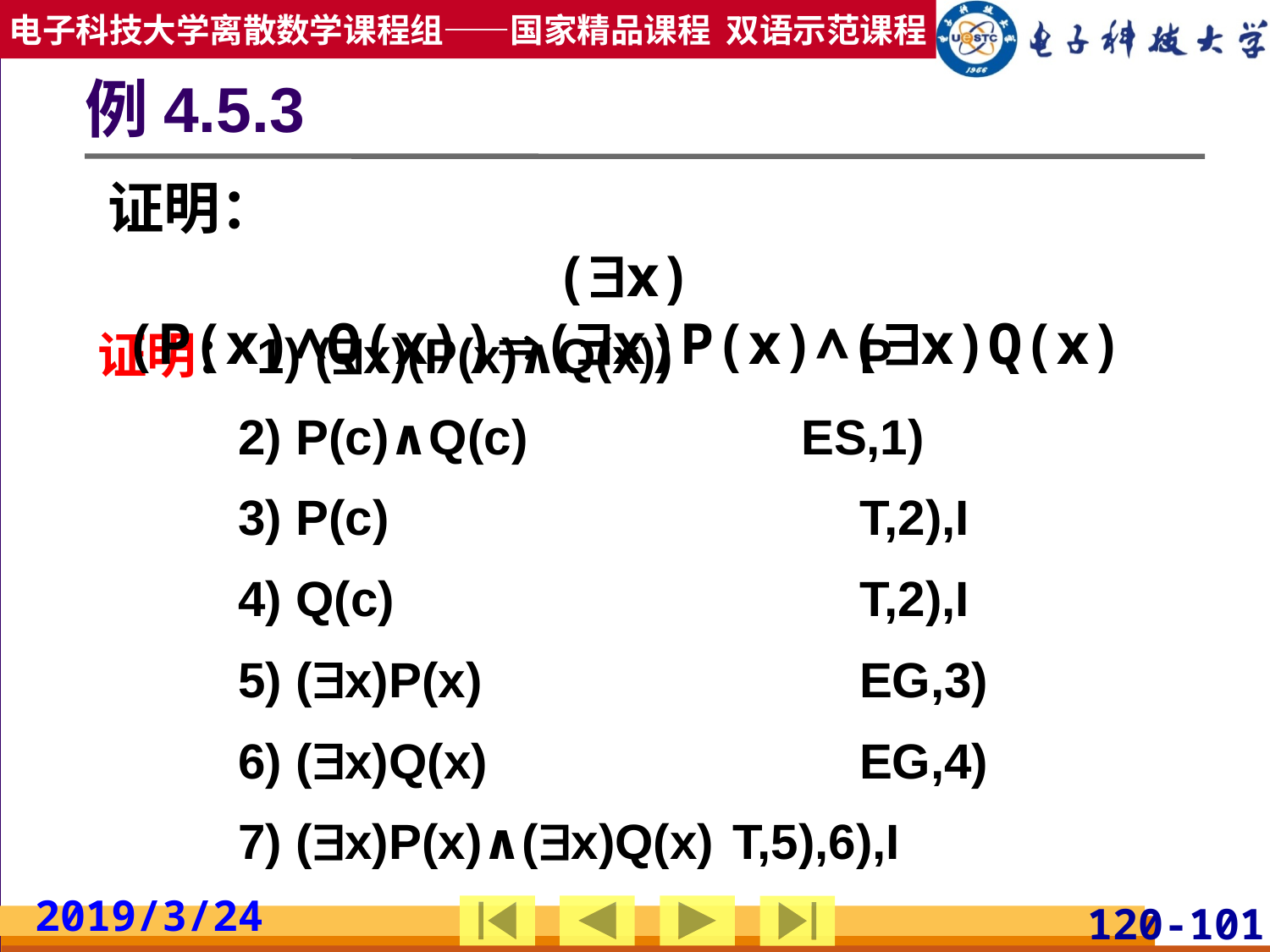

# 例4.5.3
证明：
(∃x)(P(x)∧Q(x))⇒(∃x)P(x)∧(∃x)Q(x)
证明：1) (∃x)(P(x)∧Q(x))		P
	 2) P(c)∧Q(c)		     ES,1)
	 3) P(c)				T,2),I
	 4) Q(c)				T,2),I
	 5) (∃x)P(x)			EG,3)
	 6) (∃x)Q(x)			EG,4)
	 7) (∃x)P(x)∧(∃x)Q(x)	T,5),6),I
2019/3/24